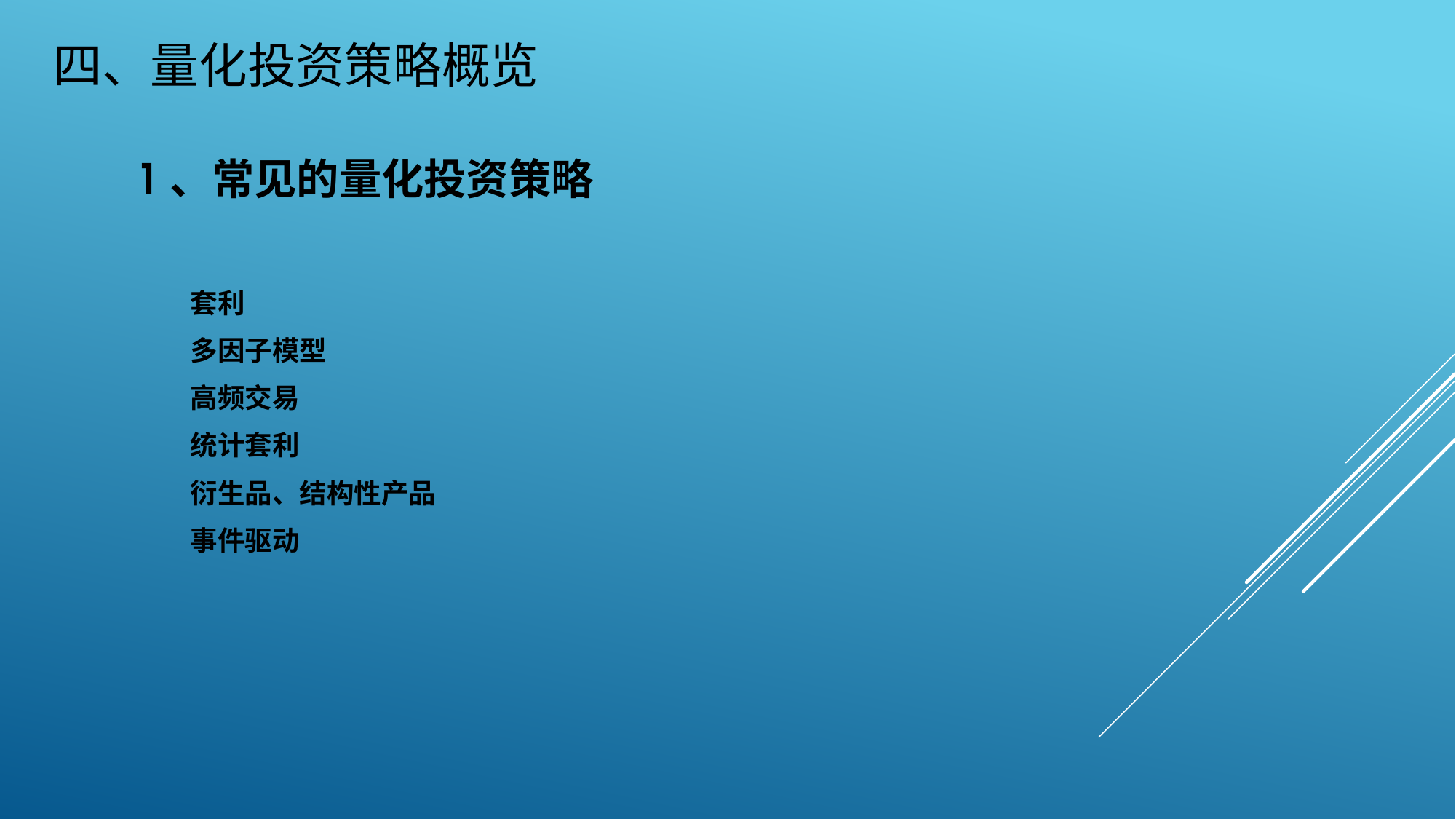

# 四、量化投资策略概览
1、常见的量化投资策略

套利
多因子模型
高频交易
统计套利
衍生品、结构性产品
事件驱动